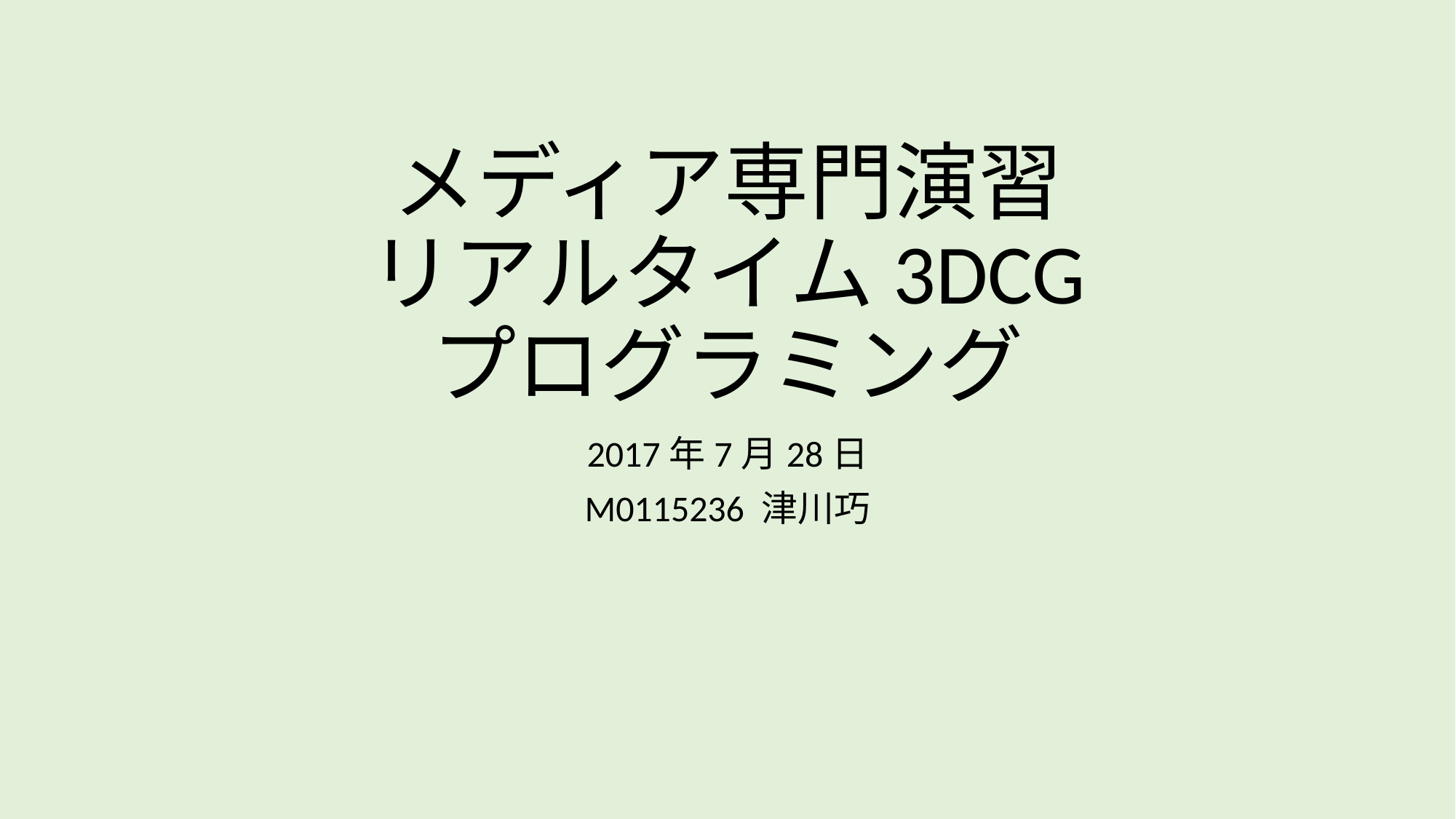

# メディア専門演習 リアルタイム3DCG プログラミング
2017年7月28日
M0115236 津川巧